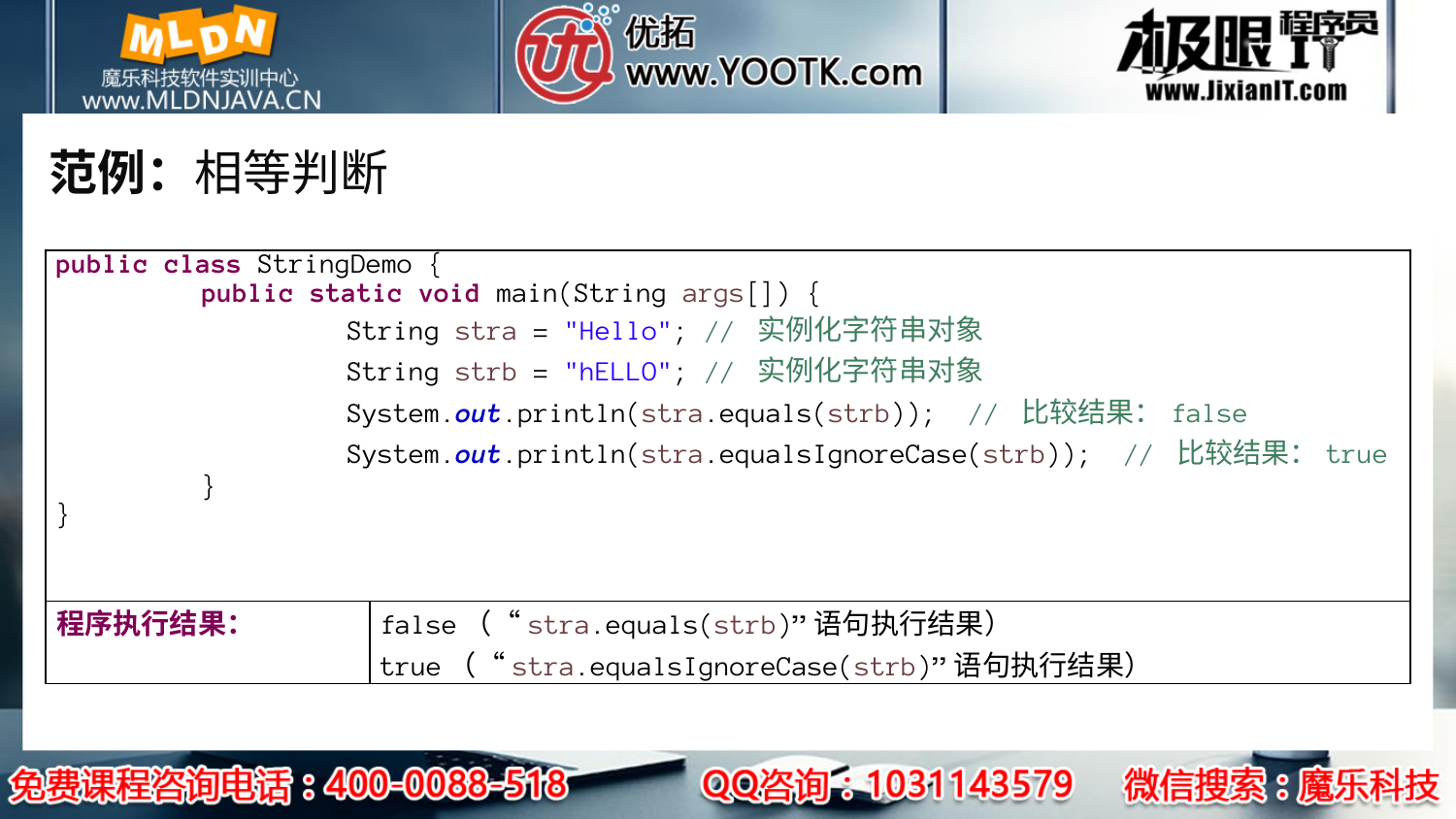

# 范例：相等判断
| public class StringDemo { public static void main(String args[]) { String stra = "Hello"; // 实例化字符串对象 String strb = "hELLO"; // 实例化字符串对象 System.out.println(stra.equals(strb)); // 比较结果：false System.out.println(stra.equalsIgnoreCase(strb)); // 比较结果：true } } |  |
| --- | --- |
| 程序执行结果： | false（“stra.equals(strb)”语句执行结果） true（“stra.equalsIgnoreCase(strb)”语句执行结果） |